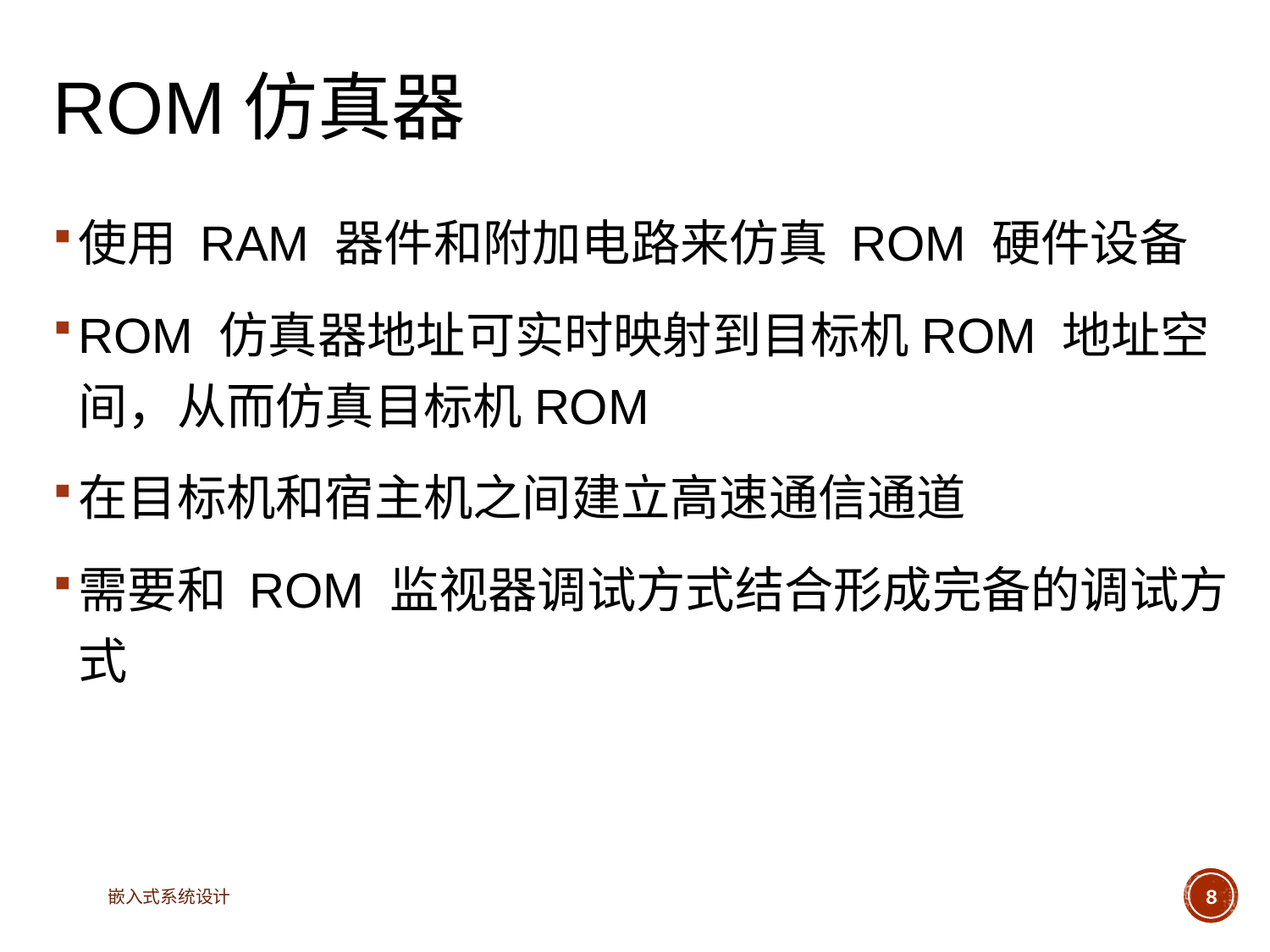

# ROM仿真器
使用 RAM 器件和附加电路来仿真 ROM 硬件设备
ROM 仿真器地址可实时映射到目标机ROM 地址空间，从而仿真目标机ROM
在目标机和宿主机之间建立高速通信通道
需要和 ROM 监视器调试方式结合形成完备的调试方式
嵌入式系统设计
8